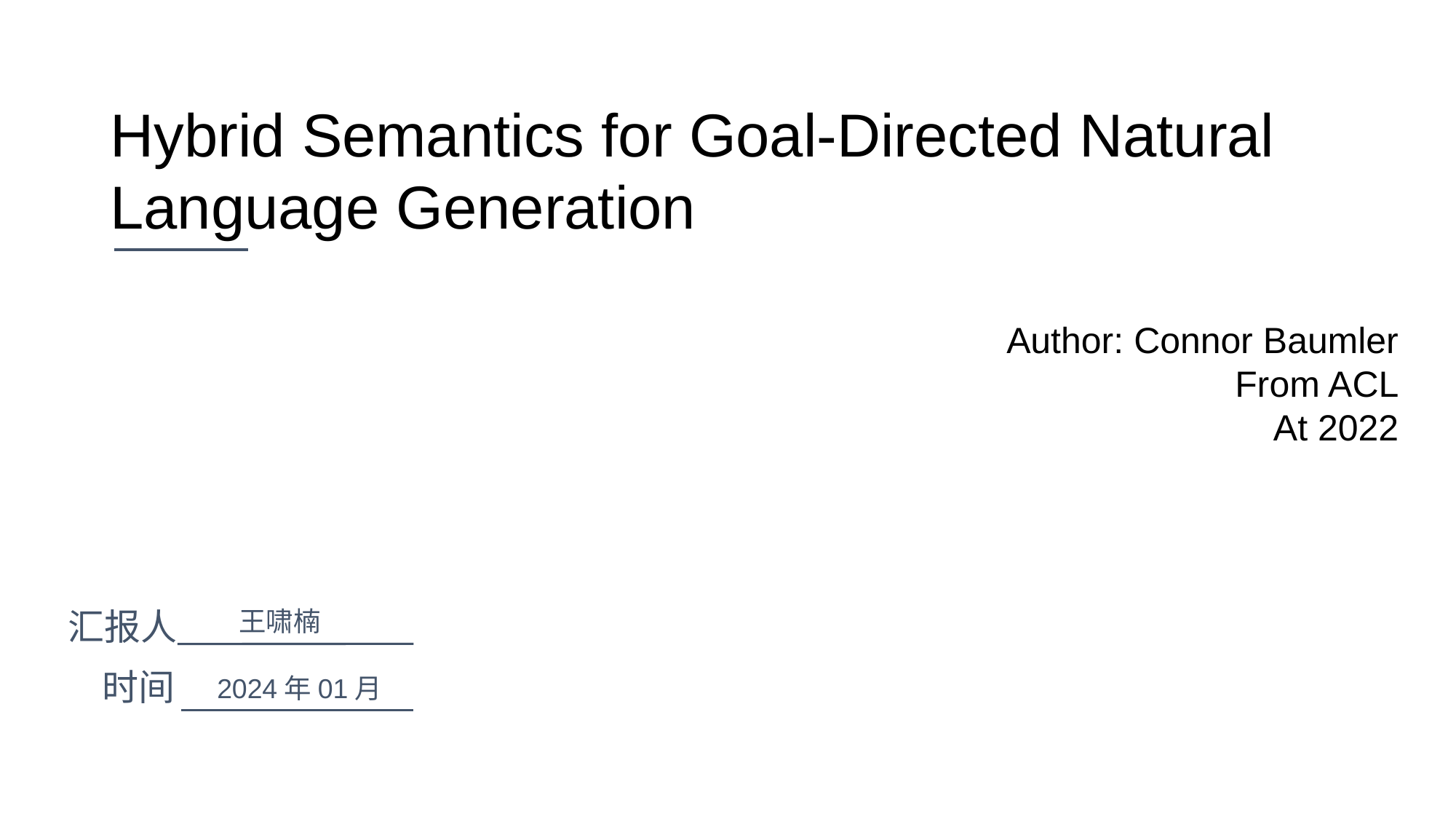

Hybrid Semantics for Goal-Directed Natural Language Generation
Author: Connor Baumler
From ACL
At 2022
汇报人
     王啸楠
时间
2024年01月